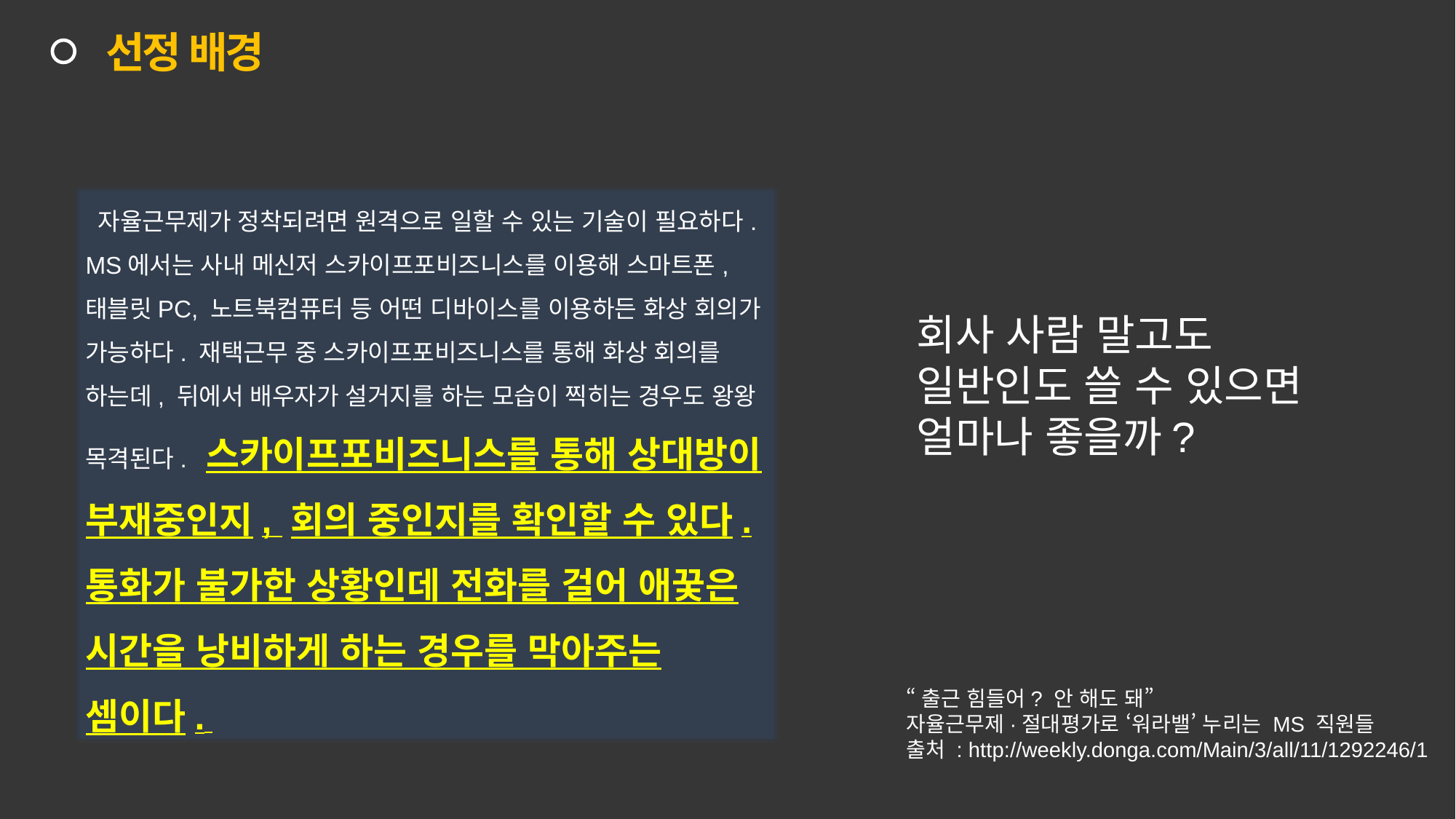

선정 배경

 자율근무제가 정착되려면 원격으로 일할 수 있는 기술이 필요하다. MS에서는 사내 메신저 스카이프포비즈니스를 이용해 스마트폰, 태블릿PC, 노트북컴퓨터 등 어떤 디바이스를 이용하든 화상 회의가 가능하다. 재택근무 중 스카이프포비즈니스를 통해 화상 회의를 하는데, 뒤에서 배우자가 설거지를 하는 모습이 찍히는 경우도 왕왕 목격된다.  스카이프포비즈니스를 통해 상대방이 부재중인지, 회의 중인지를 확인할 수 있다. 통화가 불가한 상황인데 전화를 걸어 애꿎은 시간을 낭비하게 하는 경우를 막아주는 셈이다.
“
회사 사람 말고도
일반인도 쓸 수 있으면
얼마나 좋을까?
“
“출근 힘들어? 안 해도 돼”
자율근무제·절대평가로 ‘워라밸’ 누리는 MS 직원들
출처 : http://weekly.donga.com/Main/3/all/11/1292246/1